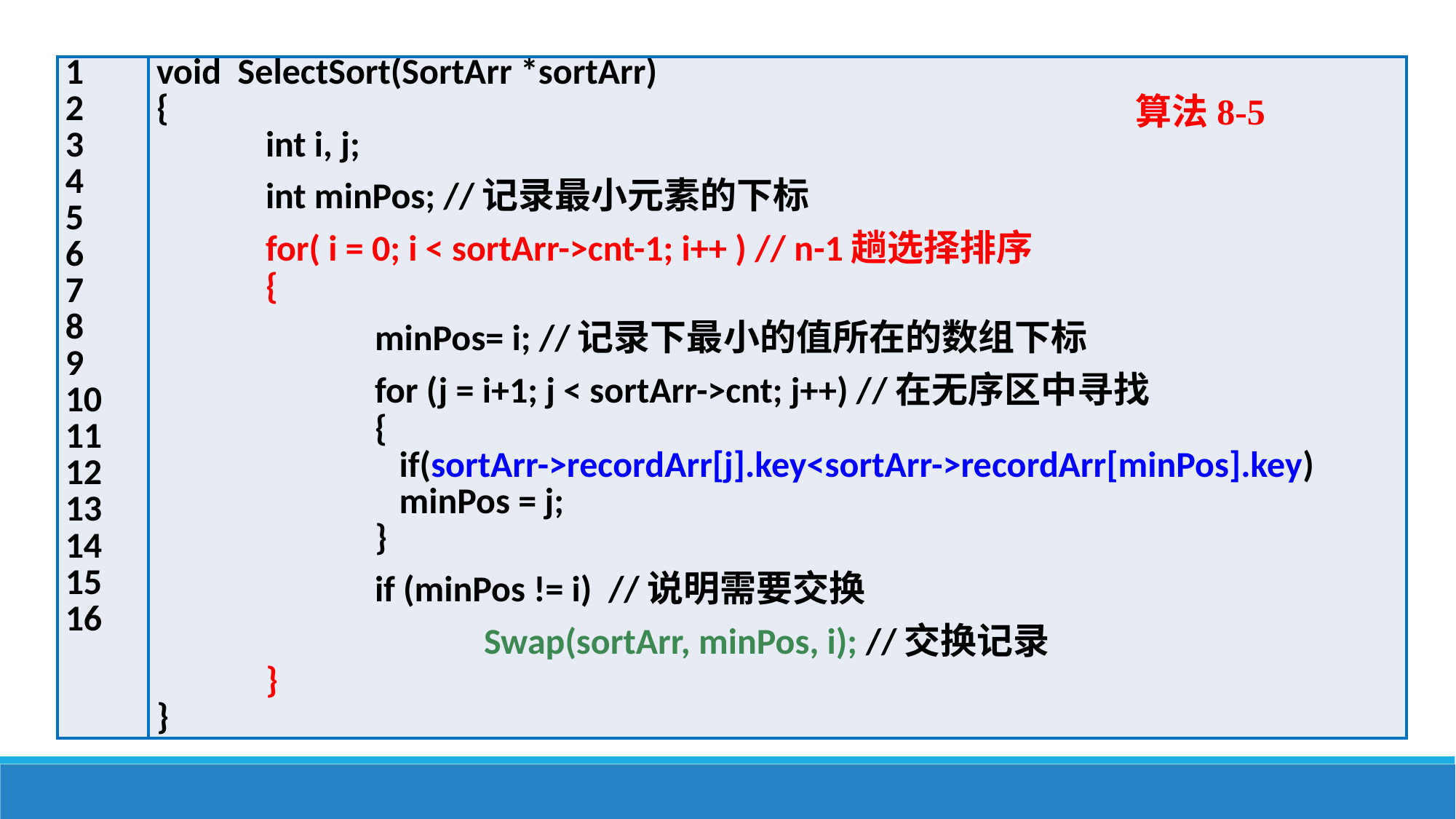

| 1 2 3 4 5 6 7 8 9 10 11 12 13 14 15 16 | void SelectSort(SortArr \*sortArr) { int i, j; int minPos; //记录最小元素的下标 for( i = 0; i < sortArr->cnt-1; i++ ) // n-1趟选择排序 { minPos= i; //记录下最小的值所在的数组下标 for (j = i+1; j < sortArr->cnt; j++) //在无序区中寻找 { if(sortArr->recordArr[j].key<sortArr->recordArr[minPos].key) minPos = j; } if (minPos != i) //说明需要交换 Swap(sortArr, minPos, i); //交换记录 } } |
| --- | --- |
算法8-5